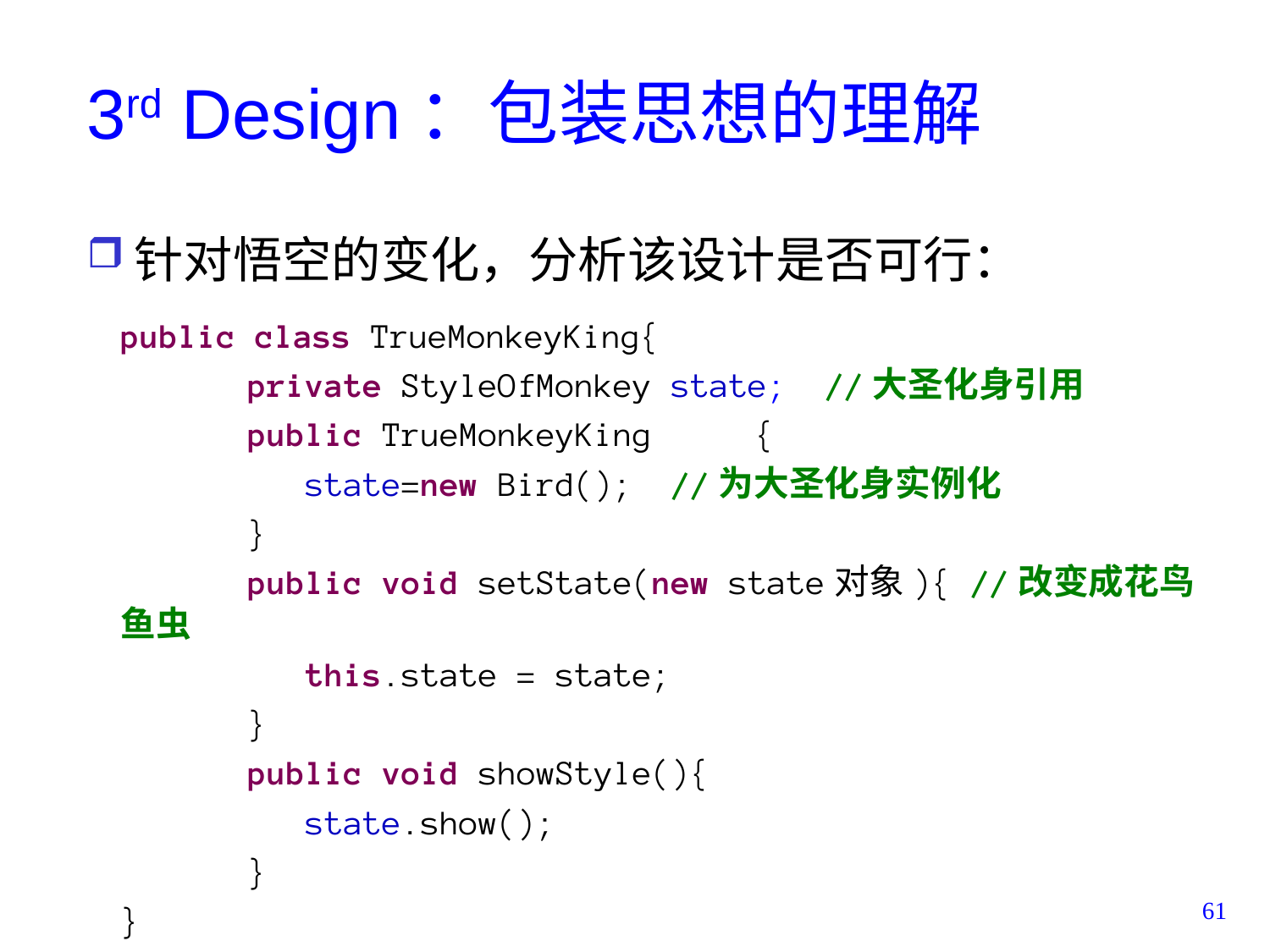

# 3rd Design：包装思想的理解
针对悟空的变化，分析该设计是否可行：
public class TrueMonkeyKing{
	private StyleOfMonkey state;  //大圣化身引用
	public TrueMonkeyKing	{
	   state=new Bird();  //为大圣化身实例化
	}
	public void setState(new state对象){ //改变成花鸟鱼虫
	   this.state = state;
	}
	public void showStyle(){
	   state.show();
	}
}
61